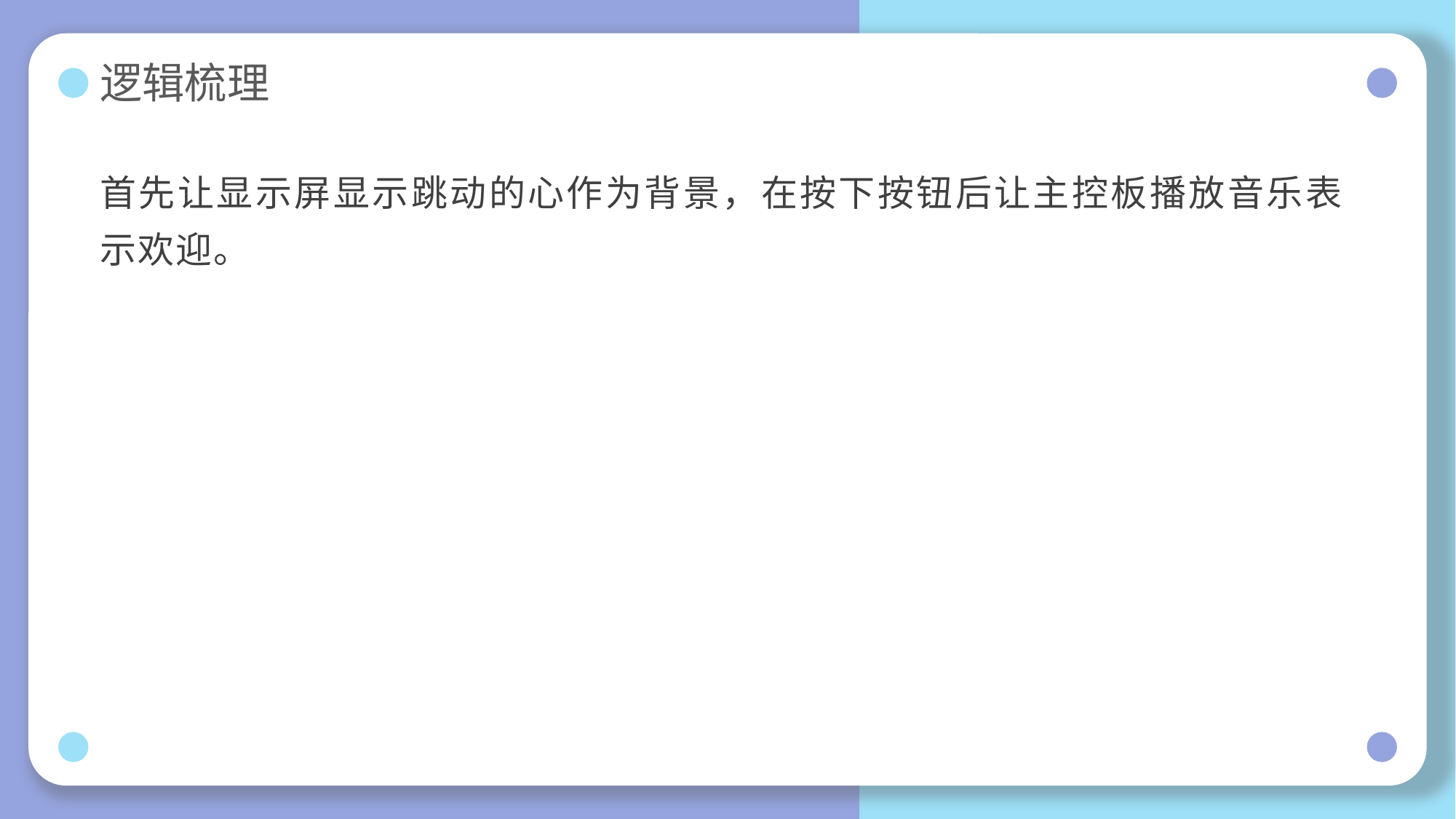

# 逻辑梳理
首先让显示屏显示跳动的心作为背景，在按下按钮后让主控板播放音乐表示欢迎。